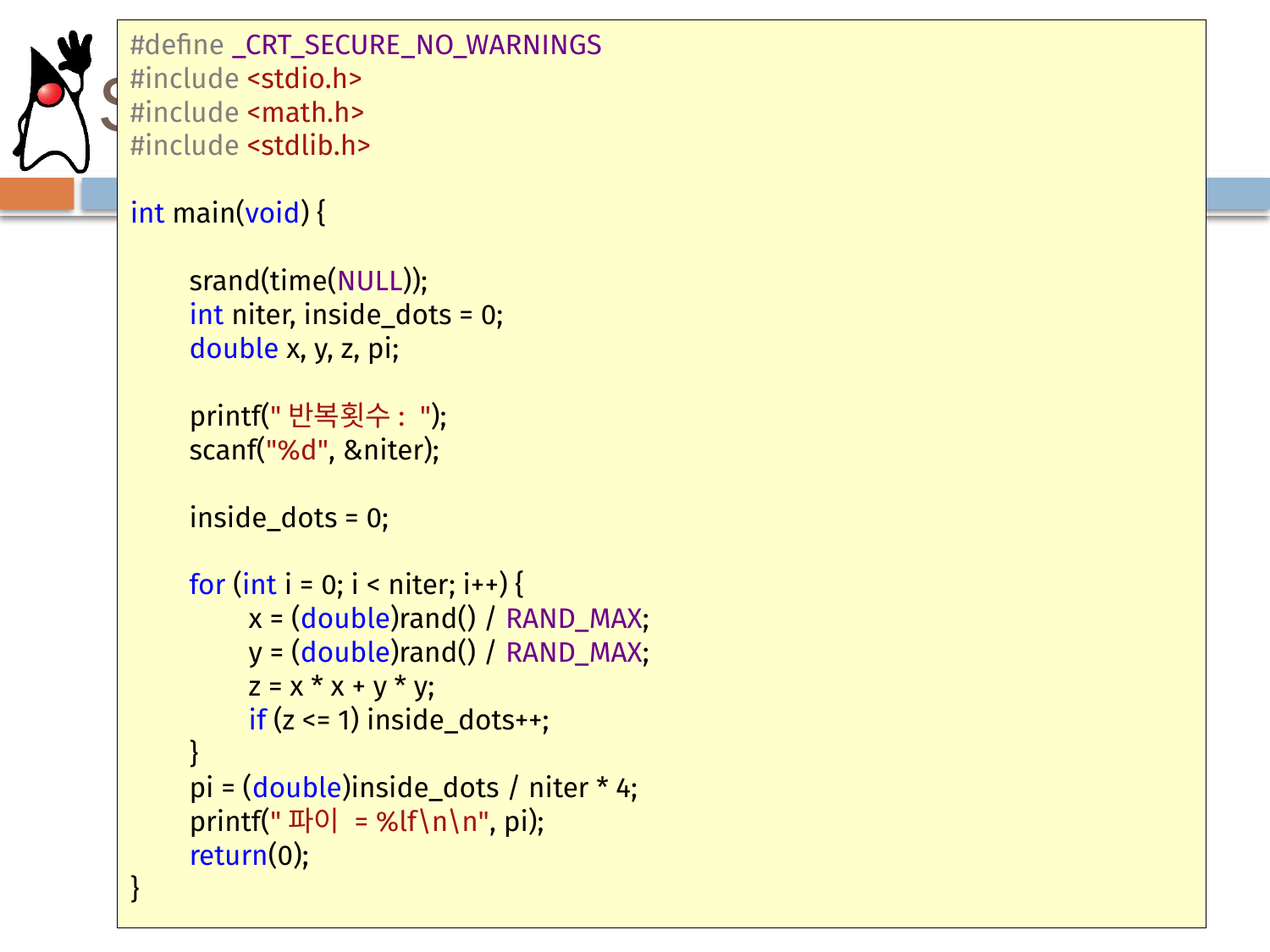

#define _CRT_SECURE_NO_WARNINGS
#include <stdio.h>
#include <math.h>
#include <stdlib.h>

int main(void) {

        srand(time(NULL));
        int niter, inside_dots = 0;
        double x, y, z, pi;

        printf("반복횟수:  ");
        scanf("%d", &niter);

        inside_dots = 0;

        for (int i = 0; i < niter; i++) {
                x = (double)rand() / RAND_MAX;
                y = (double)rand() / RAND_MAX;
                z = x * x + y * y;
                if (z <= 1) inside_dots++;
        }
        pi = (double)inside_dots / niter * 4;
        printf("파이 = %lf\n\n", pi);
        return(0);
}
# Sol: